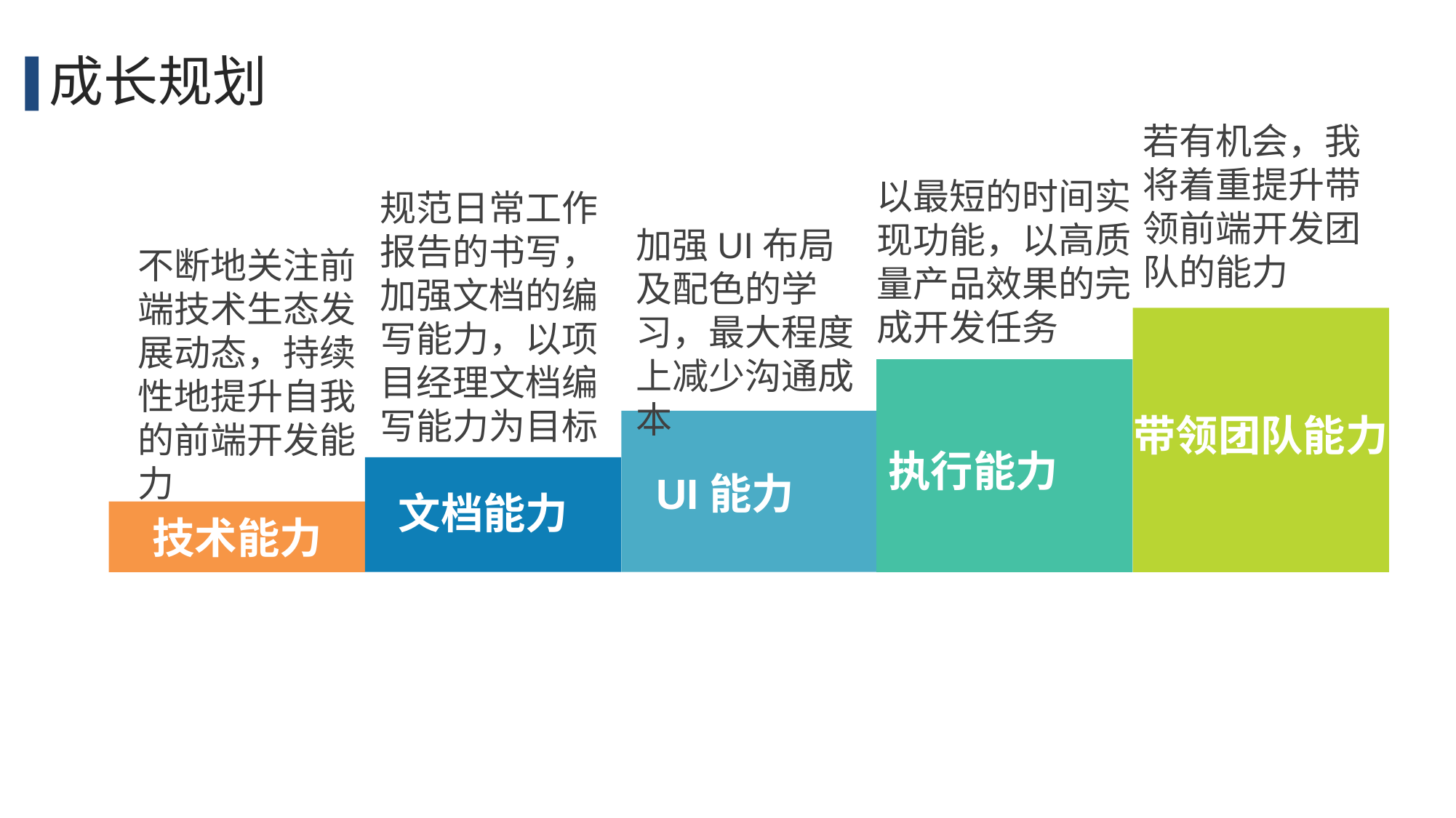

成长规划

若有机会，我将着重提升带领前端开发团队的能力
以最短的时间实现功能，以高质量产品效果的完成开发任务
规范日常工作报告的书写，加强文档的编写能力，以项目经理文档编写能力为目标
加强UI布局及配色的学习，最大程度上减少沟通成本
不断地关注前端技术生态发展动态，持续性地提升自我的前端开发能力

带领团队能力
执行能力
UI能力
文档能力
技术能力